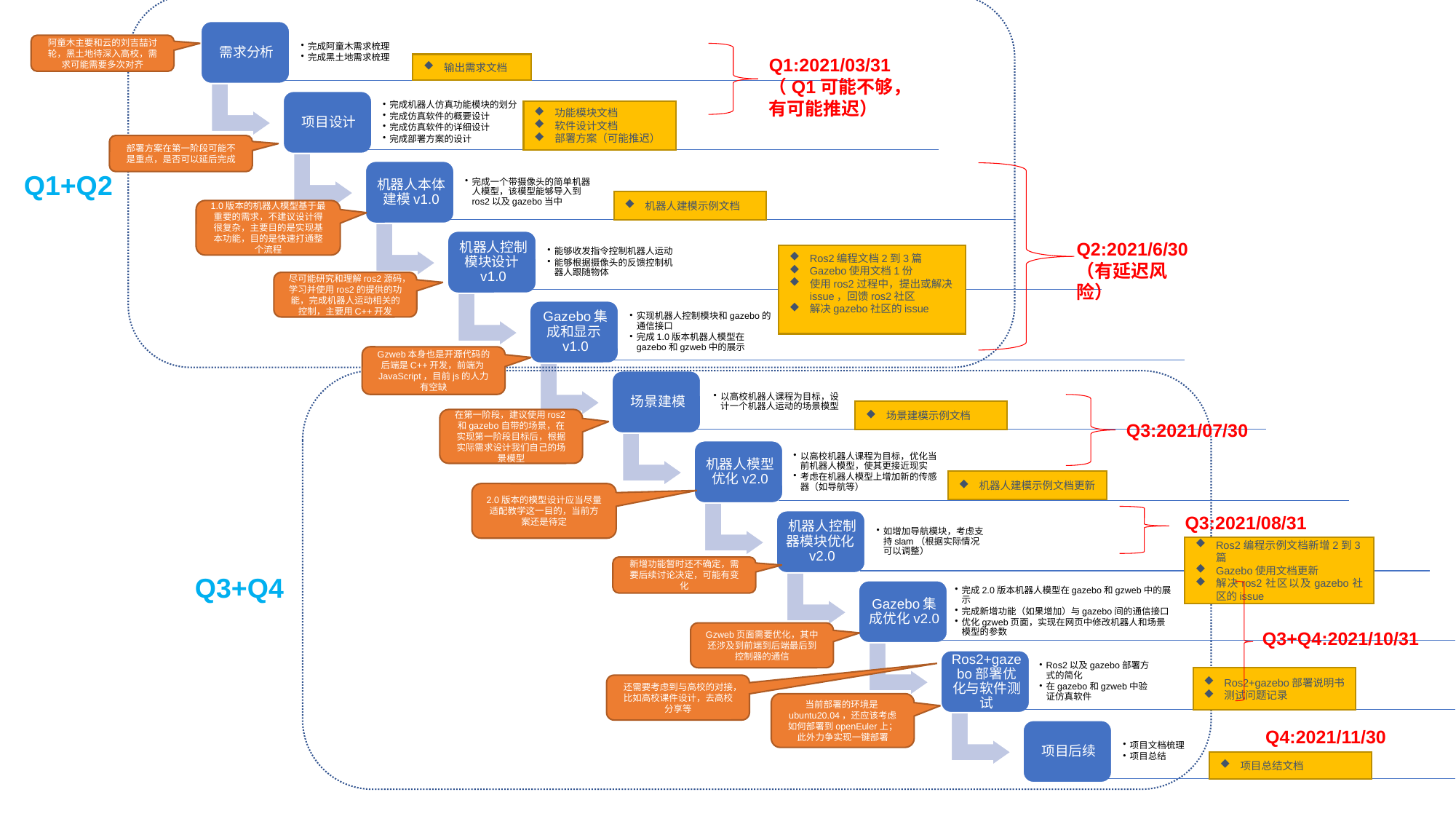

需求分析
完成阿童木需求梳理
完成黑土地需求梳理
项目设计
完成机器人仿真功能模块的划分
完成仿真软件的概要设计
完成仿真软件的详细设计
完成部署方案的设计
机器人本体建模v1.0
完成一个带摄像头的简单机器人模型，该模型能够导入到ros2以及gazebo当中
机器人控制模块设计v1.0
能够收发指令控制机器人运动
能够根据摄像头的反馈控制机器人跟随物体
Gazebo集成和显示v1.0
实现机器人控制模块和gazebo的通信接口
完成1.0版本机器人模型在gazebo和gzweb中的展示
场景建模
以高校机器人课程为目标，设计一个机器人运动的场景模型
机器人模型优化v2.0
以高校机器人课程为目标，优化当前机器人模型，使其更接近现实
考虑在机器人模型上增加新的传感器（如导航等）
机器人控制器模块优化v2.0
如增加导航模块，考虑支持slam（根据实际情况可以调整）
Gazebo集成优化v2.0
完成2.0版本机器人模型在gazebo和gzweb中的展示
完成新增功能（如果增加）与gazebo间的通信接口
优化gzweb页面，实现在网页中修改机器人和场景模型的参数
Ros2+gazebo部署优化与软件测试
Ros2以及gazebo部署方式的简化
在gazebo和gzweb中验证仿真软件
项目后续
项目文档梳理
项目总结
阿童木主要和云的刘吉喆讨轮，黑土地待深入高校，需求可能需要多次对齐

Q1:2021/03/31（Q1可能不够，有可能推迟）
输出需求文档
功能模块文档
软件设计文档
部署方案（可能推迟）
部署方案在第一阶段可能不是重点，是否可以延后完成
Q1+Q2

机器人建模示例文档
1.0版本的机器人模型基于最重要的需求，不建议设计得很复杂，主要目的是实现基本功能，目的是快速打通整个流程
Q2:2021/6/30（有延迟风险）
Ros2编程文档2到3篇
Gazebo使用文档1份
使用ros2过程中，提出或解决issue，回馈ros2社区
解决gazebo社区的issue

尽可能研究和理解ros2源码，学习并使用ros2的提供的功能，完成机器人运动相关的控制，主要用C++开发
Gzweb本身也是开源代码的后端是C++开发，前端为JavaScript，目前js的人力有空缺

场景建模示例文档
在第一阶段，建议使用ros2和gazebo自带的场景，在实现第一阶段目标后，根据实际需求设计我们自己的场景模型
Q3:2021/07/30
机器人建模示例文档更新
2.0版本的模型设计应当尽量适配教学这一目的，当前方案还是待定

Q3:2021/08/31
Ros2编程示例文档新增2到3篇
Gazebo使用文档更新
解决ros2社区以及gazebo社区的issue
新增功能暂时还不确定，需要后续讨论决定，可能有变化
Q3+Q4

Q3+Q4:2021/10/31
Gzweb页面需要优化，其中还涉及到前端到后端最后到控制器的通信
Ros2+gazebo部署说明书
测试问题记录
还需要考虑到与高校的对接，比如高校课件设计，去高校分享等
当前部署的环境是ubuntu20.04，还应该考虑如何部署到openEuler上；此外力争实现一键部署
Q4:2021/11/30
项目总结文档